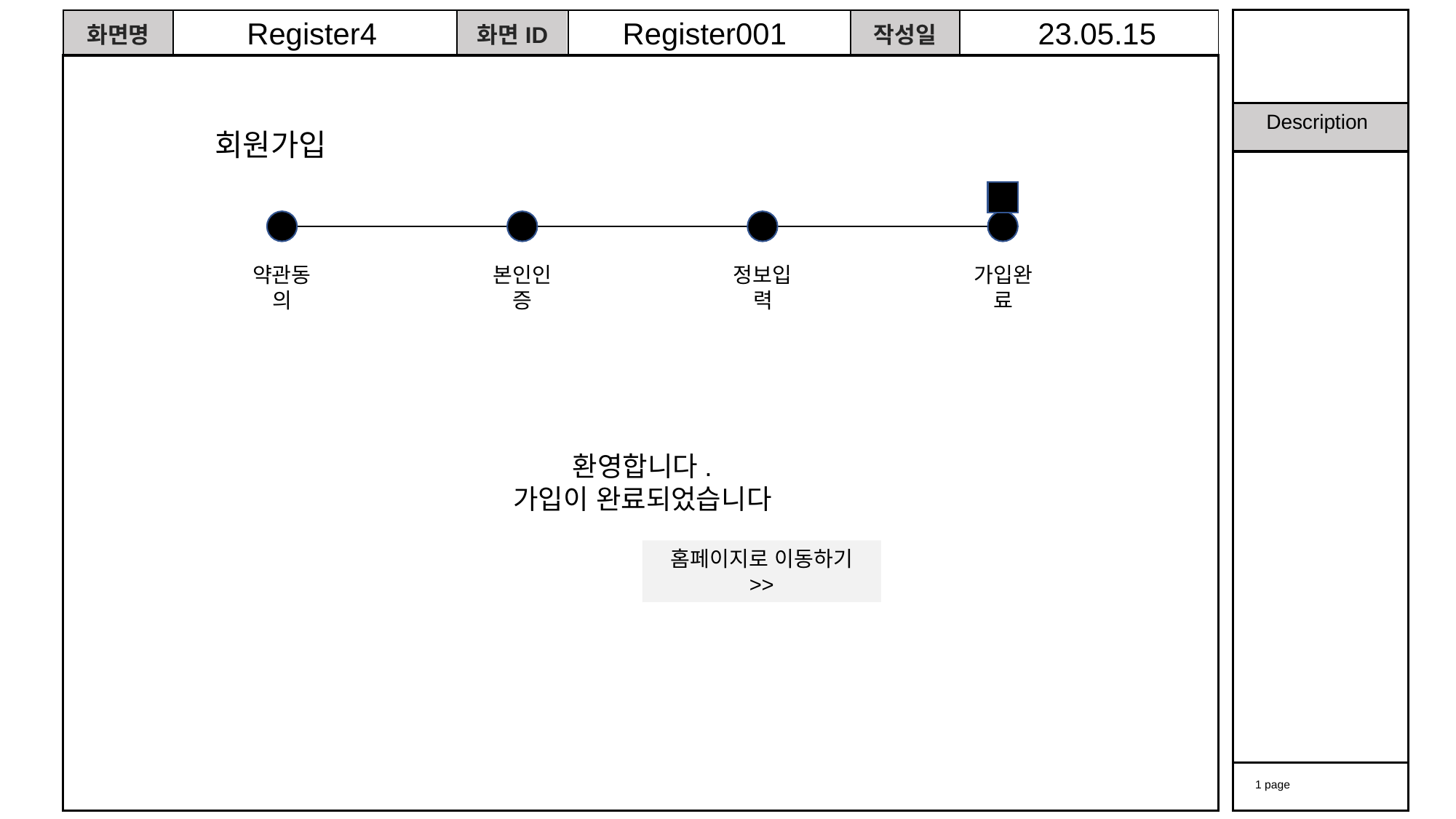

Register4
Register001
23.05.15
회원가입

약관동의
본인인증
정보입력
가입완료
환영합니다.
가입이 완료되었습니다
홈페이지로 이동하기 >>